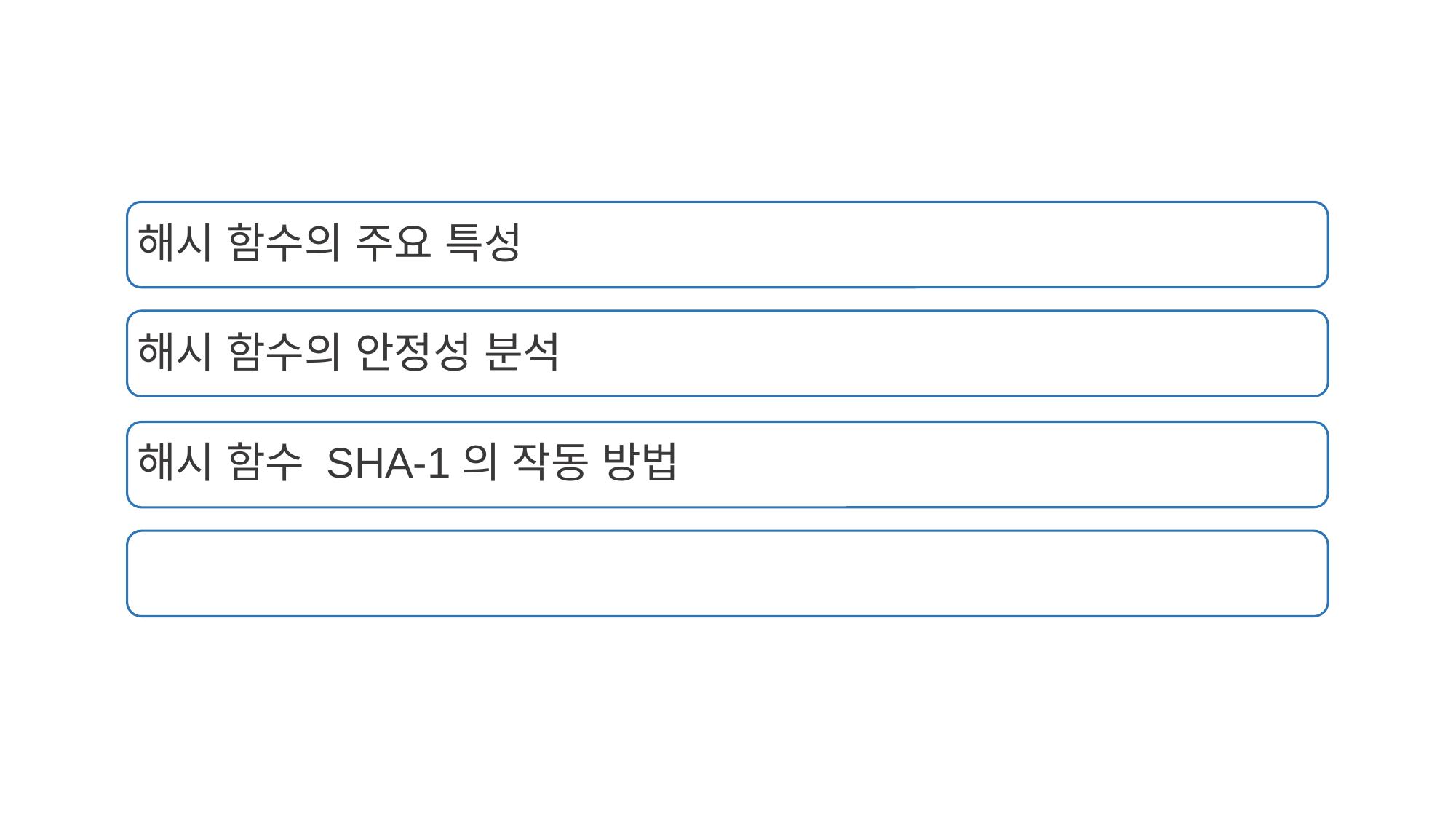

해시 함수의 주요 특성
해시 함수의 안정성 분석
해시 함수 SHA-1의 작동 방법